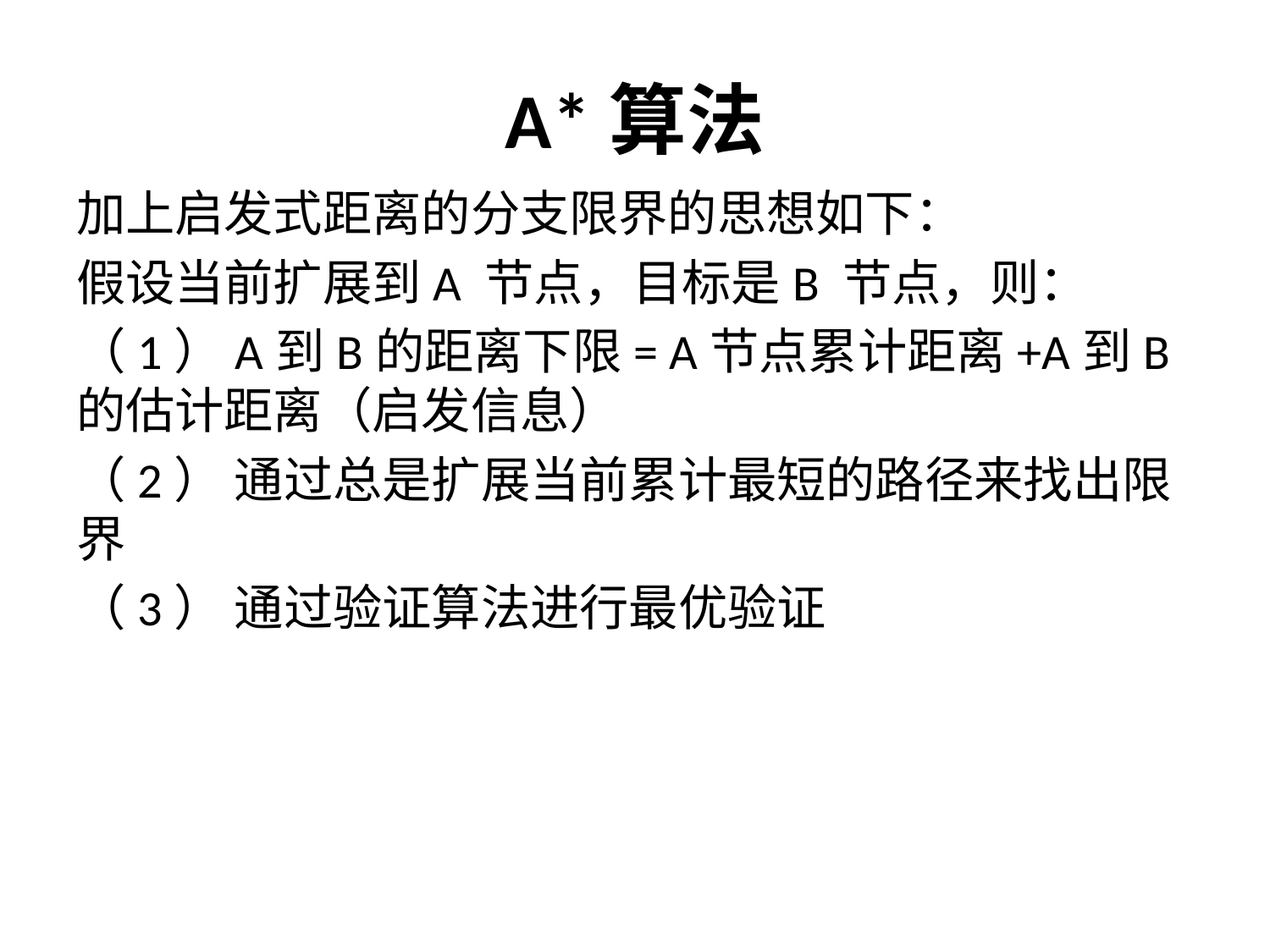

# A*算法
加上启发式距离的分支限界的思想如下：
假设当前扩展到A 节点，目标是B 节点，则：
（1）A到B的距离下限= A节点累计距离+A到B的估计距离（启发信息）
（2） 通过总是扩展当前累计最短的路径来找出限界
（3） 通过验证算法进行最优验证